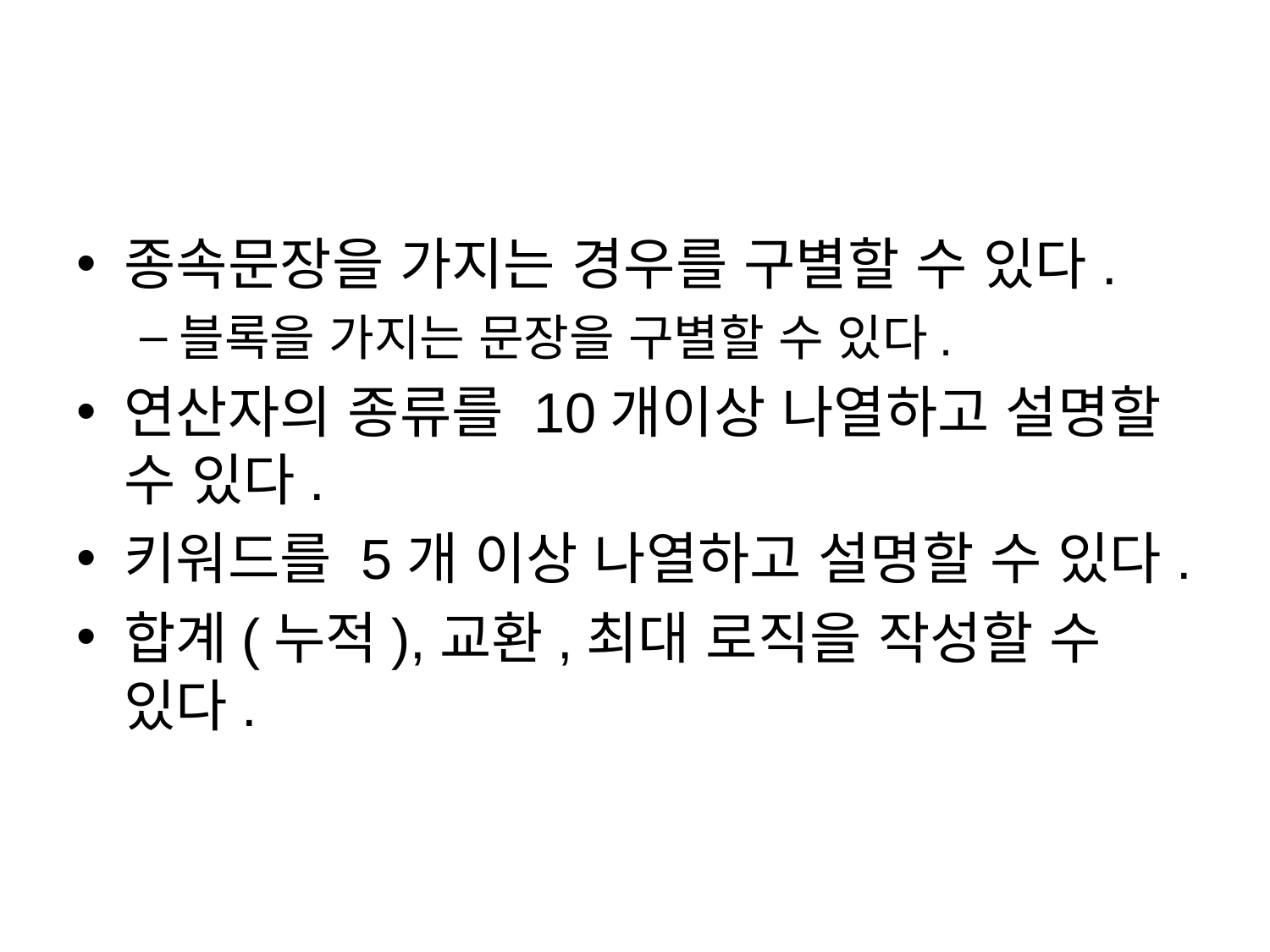

#
종속문장을 가지는 경우를 구별할 수 있다.
블록을 가지는 문장을 구별할 수 있다.
연산자의 종류를 10개이상 나열하고 설명할 수 있다.
키워드를 5개 이상 나열하고 설명할 수 있다.
합계(누적),교환,최대 로직을 작성할 수 있다.